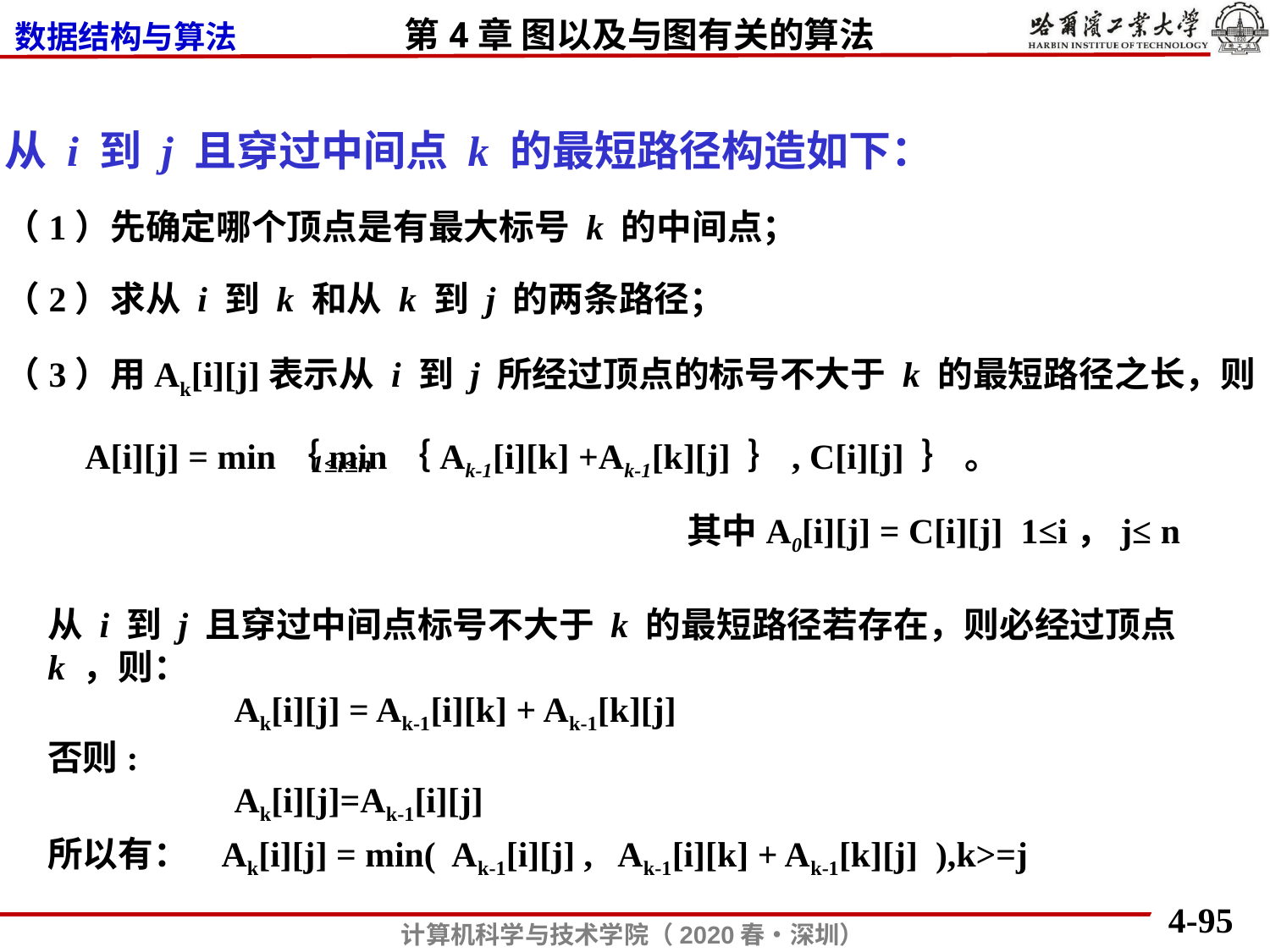

从 i 到 j 且穿过中间点 k 的最短路径构造如下：
（1）先确定哪个顶点是有最大标号 k 的中间点；
（2）求从 i 到 k 和从 k 到 j 的两条路径；
（3）用Ak[i][j]表示从 i 到 j 所经过顶点的标号不大于 k 的最短路径之长，则
         A[i][j] = min｛min｛Ak-1[i][k] +Ak-1[k][j] ｝, C[i][j] ｝ 。
1≤i≤n
其中A0[i][j] = C[i][j]  1≤i，j≤ n
从 i 到 j 且穿过中间点标号不大于 k 的最短路径若存在，则必经过顶点k ，则：
                     Ak[i][j] = Ak-1[i][k] + Ak-1[k][j]
否则:
                     Ak[i][j]=Ak-1[i][j]
所以有：   Ak[i][j] = min(  Ak-1[i][j] ,   Ak-1[i][k] + Ak-1[k][j]  ),k>=j